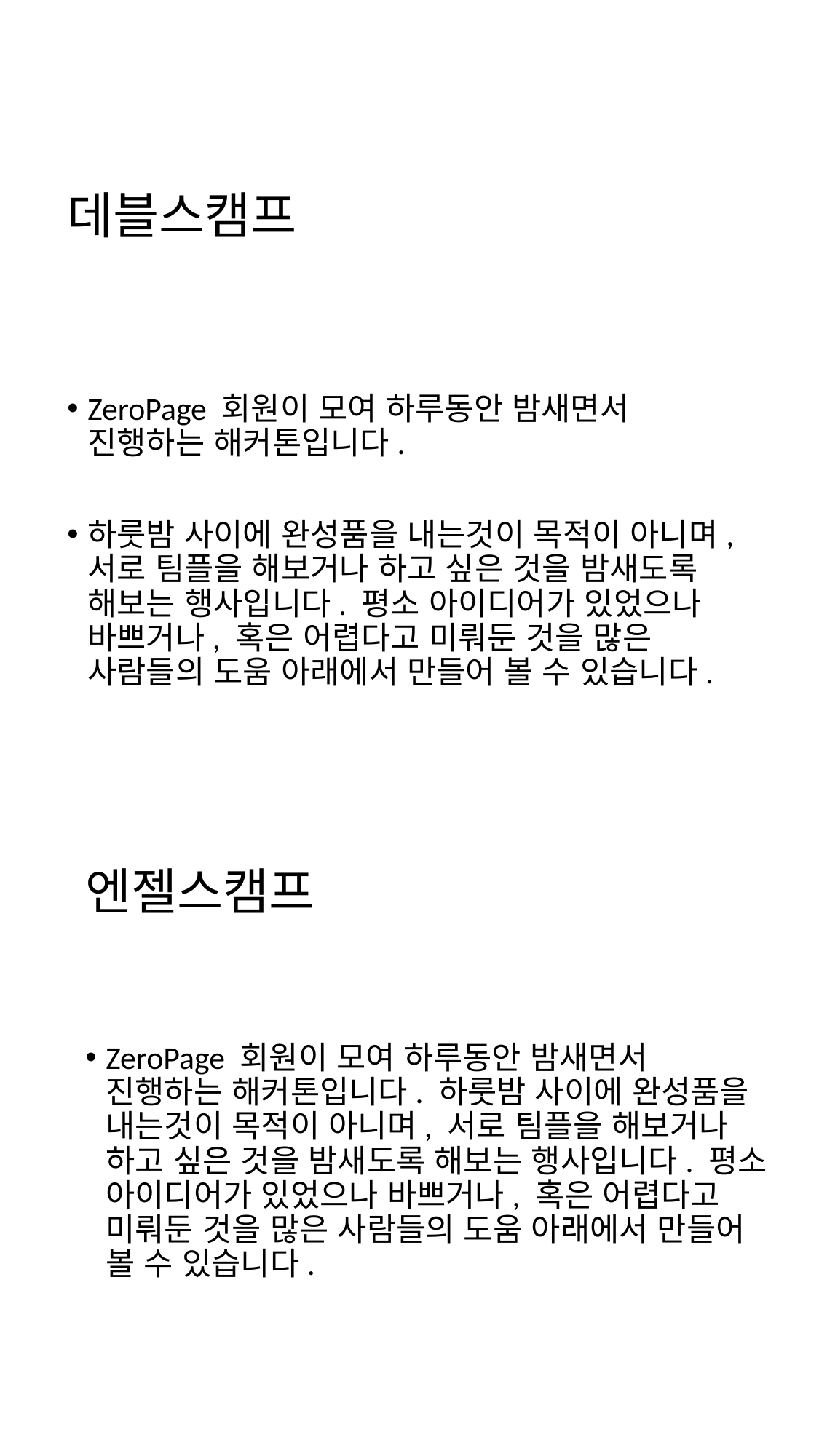

# 데블스캠프
ZeroPage 회원이 모여 하루동안 밤새면서 진행하는 해커톤입니다.

하룻밤 사이에 완성품을 내는것이 목적이 아니며, 서로 팀플을 해보거나 하고 싶은 것을 밤새도록 해보는 행사입니다. 평소 아이디어가 있었으나 바쁘거나, 혹은 어렵다고 미뤄둔 것을 많은 사람들의 도움 아래에서 만들어 볼 수 있습니다.
엔젤스캠프
ZeroPage 회원이 모여 하루동안 밤새면서 진행하는 해커톤입니다. 하룻밤 사이에 완성품을 내는것이 목적이 아니며, 서로 팀플을 해보거나 하고 싶은 것을 밤새도록 해보는 행사입니다. 평소 아이디어가 있었으나 바쁘거나, 혹은 어렵다고 미뤄둔 것을 많은 사람들의 도움 아래에서 만들어 볼 수 있습니다.